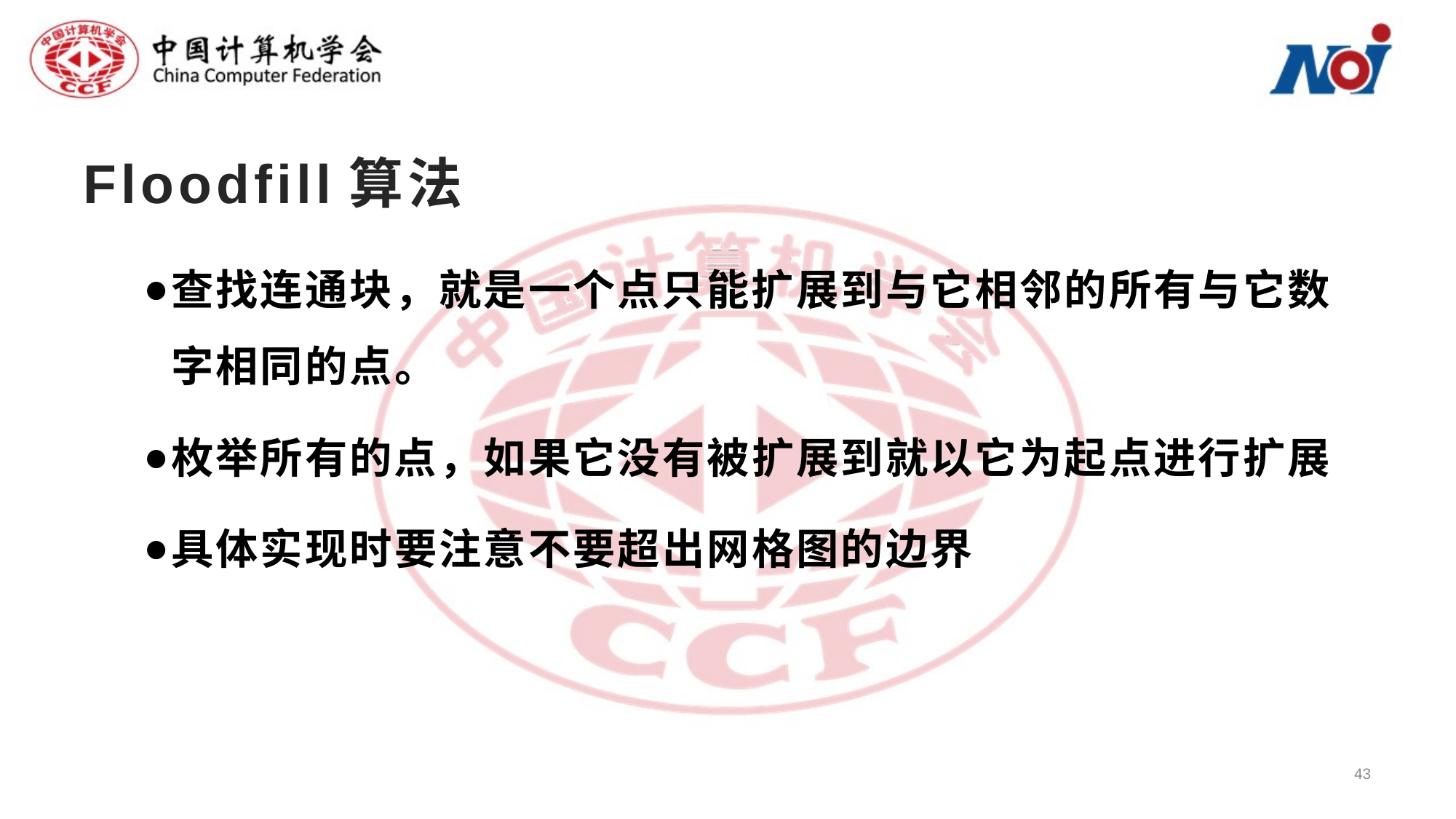

# Floodfill算法
查找连通块，就是一个点只能扩展到与它相邻的所有与它数字相同的点。
枚举所有的点，如果它没有被扩展到就以它为起点进行扩展
具体实现时要注意不要超出网格图的边界

43